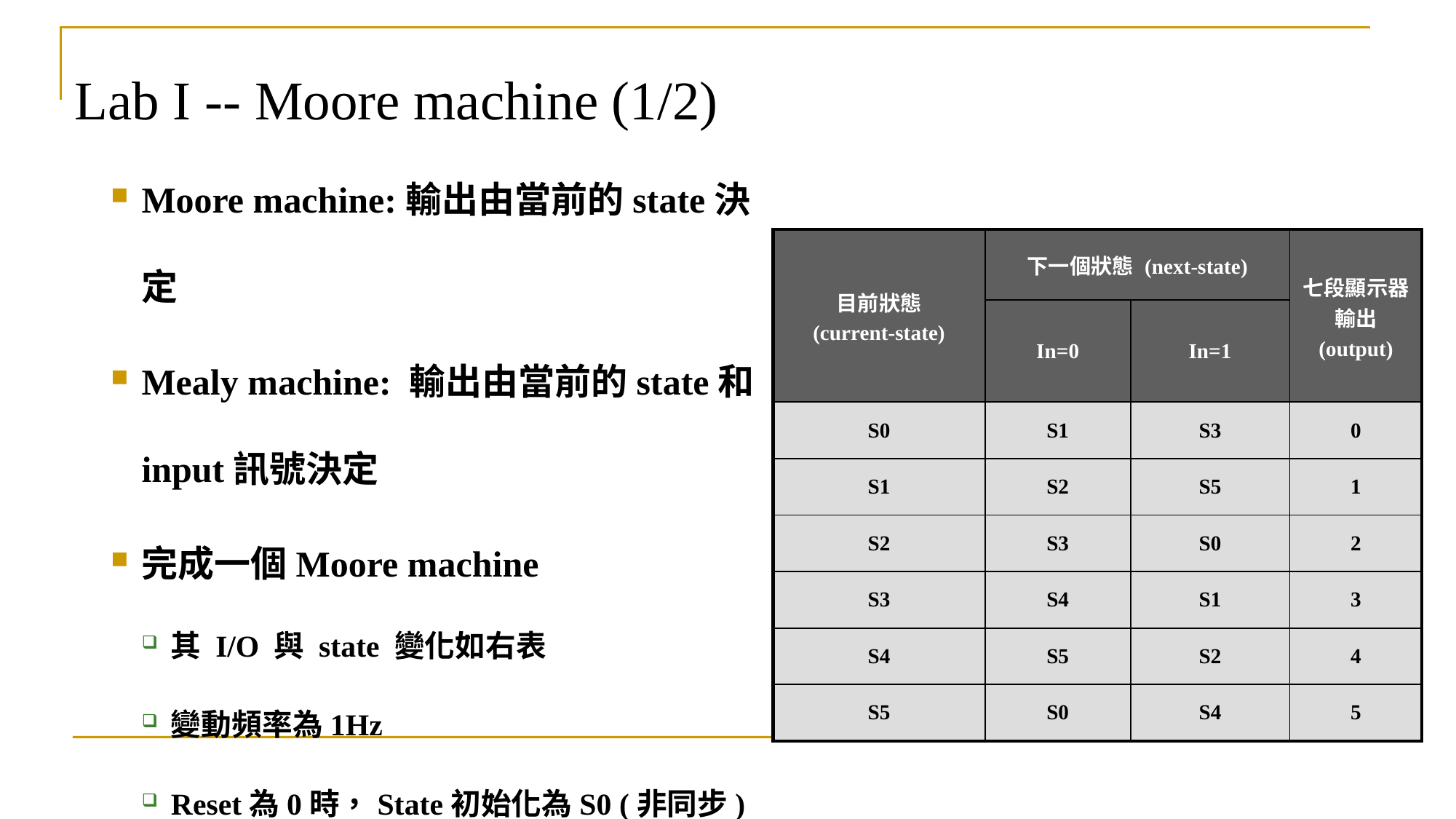

Lab I -- Moore machine (1/2)
Moore machine:輸出由當前的state決定
Mealy machine: 輸出由當前的state和input訊號決定
完成一個Moore machine
其 I/O 與 state 變化如右表
變動頻率為1Hz
Reset為0時，State初始化為S0 (非同步)

| 目前狀態 (current-state) | 下一個狀態 (next-state) |  | 七段顯示器輸出 (output) |
| --- | --- | --- | --- |
|  | In=0 | In=1 |  |
| S0 | S1 | S3 | 0 |
| S1 | S2 | S5 | 1 |
| S2 | S3 | S0 | 2 |
| S3 | S4 | S1 | 3 |
| S4 | S5 | S2 | 4 |
| S5 | S0 | S4 | 5 |